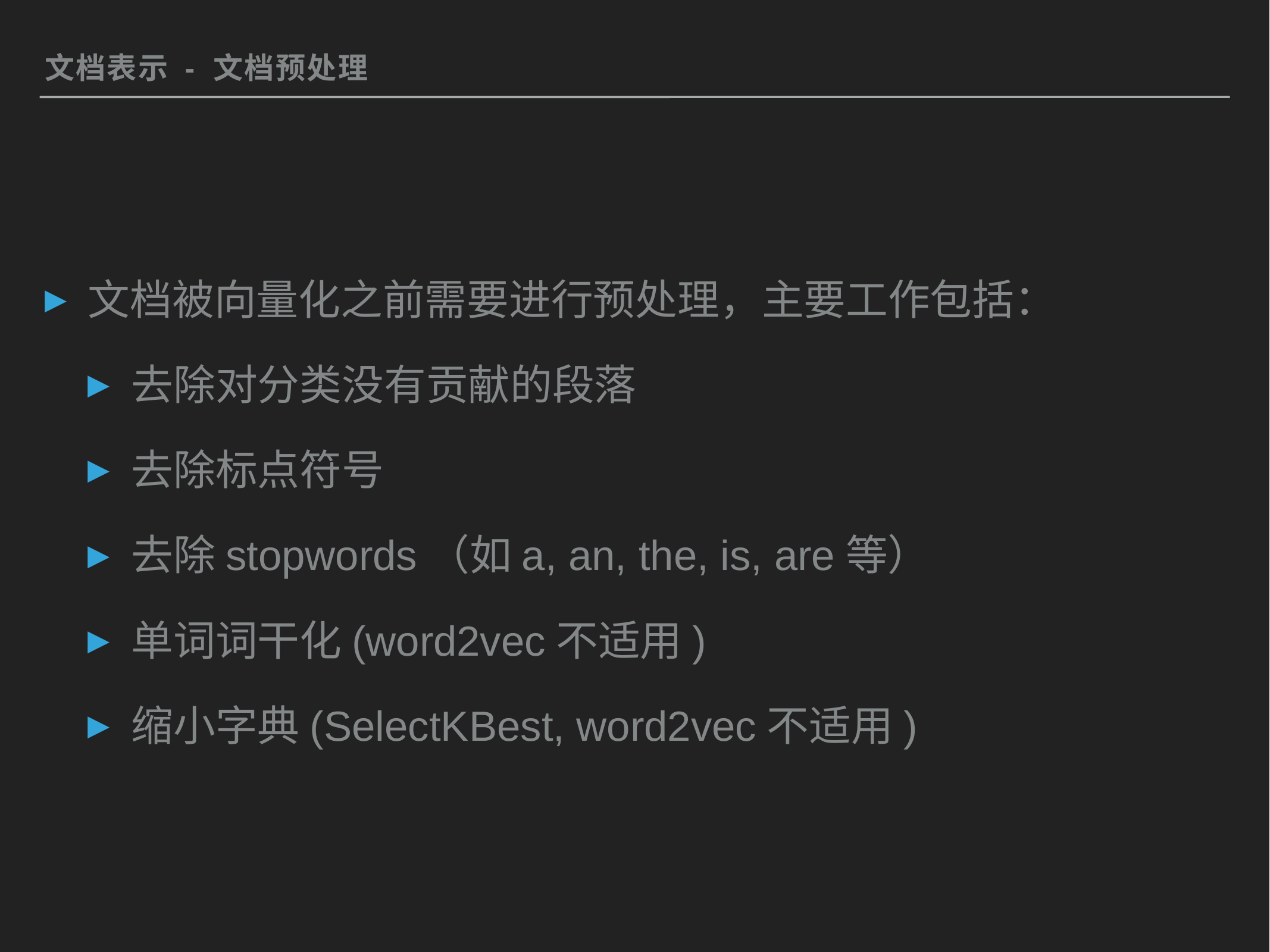

文档表示 - 文档预处理
文档被向量化之前需要进行预处理，主要工作包括：
去除对分类没有贡献的段落
去除标点符号
去除stopwords（如a, an, the, is, are等）
单词词干化(word2vec不适用)
缩小字典(SelectKBest, word2vec不适用)